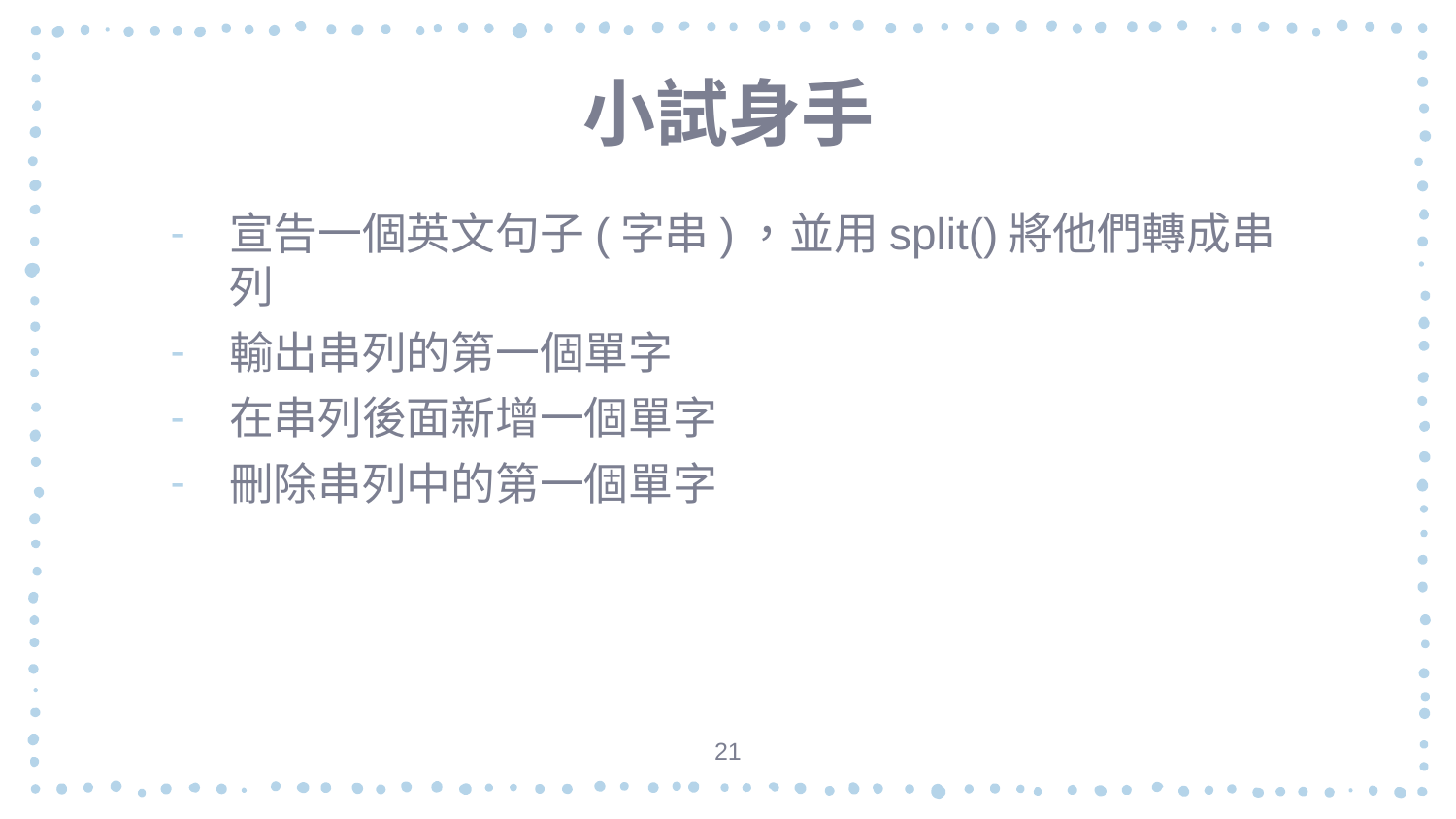

# 小試身手
宣告一個英文句子(字串)，並用split()將他們轉成串列
輸出串列的第一個單字
在串列後面新增一個單字
刪除串列中的第一個單字

21